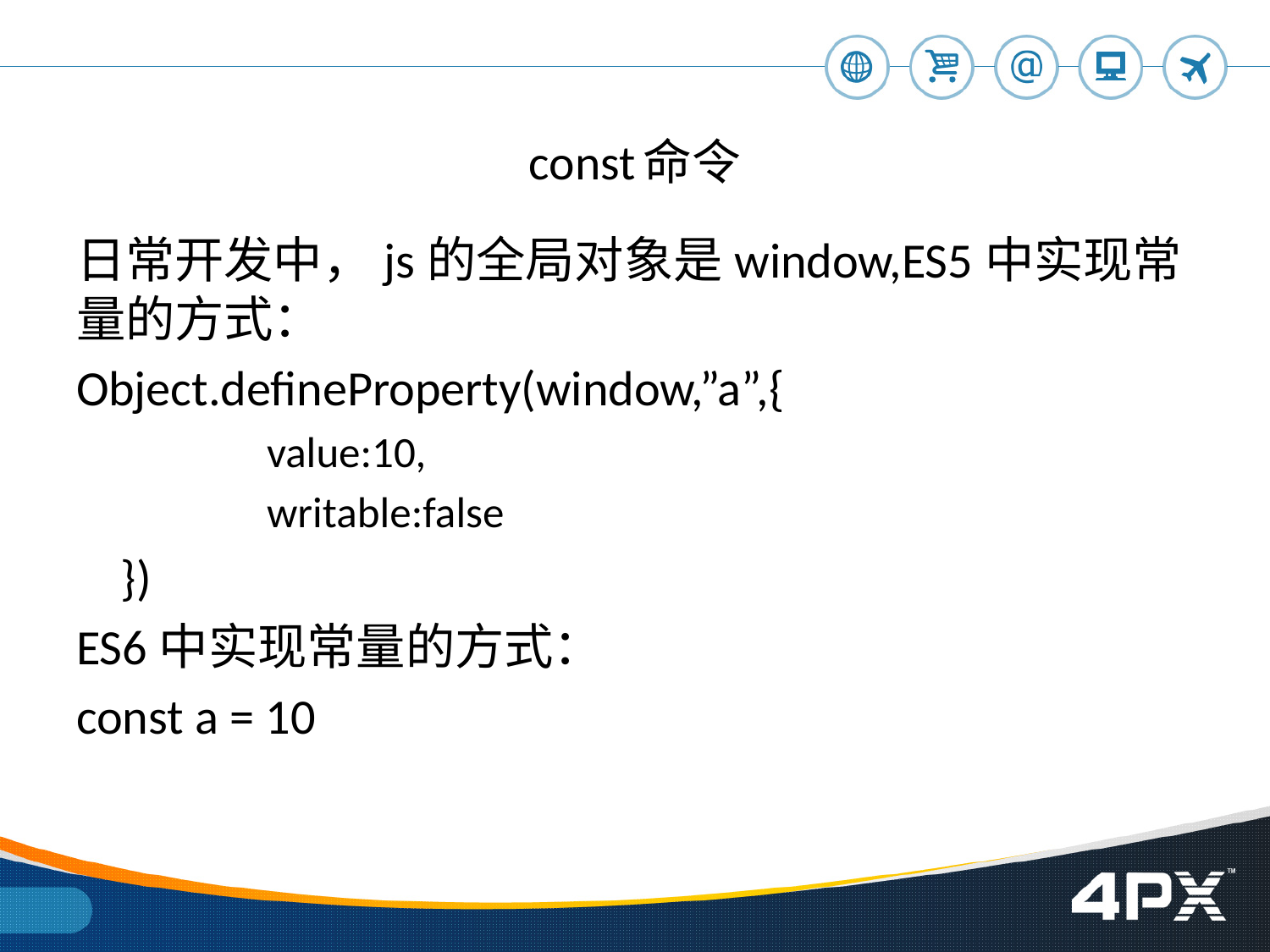

# const命令
日常开发中，js的全局对象是window,ES5中实现常量的方式：
Object.defineProperty(window,”a”,{
	value:10,
	writable:false
    })
ES6中实现常量的方式：
const a = 10